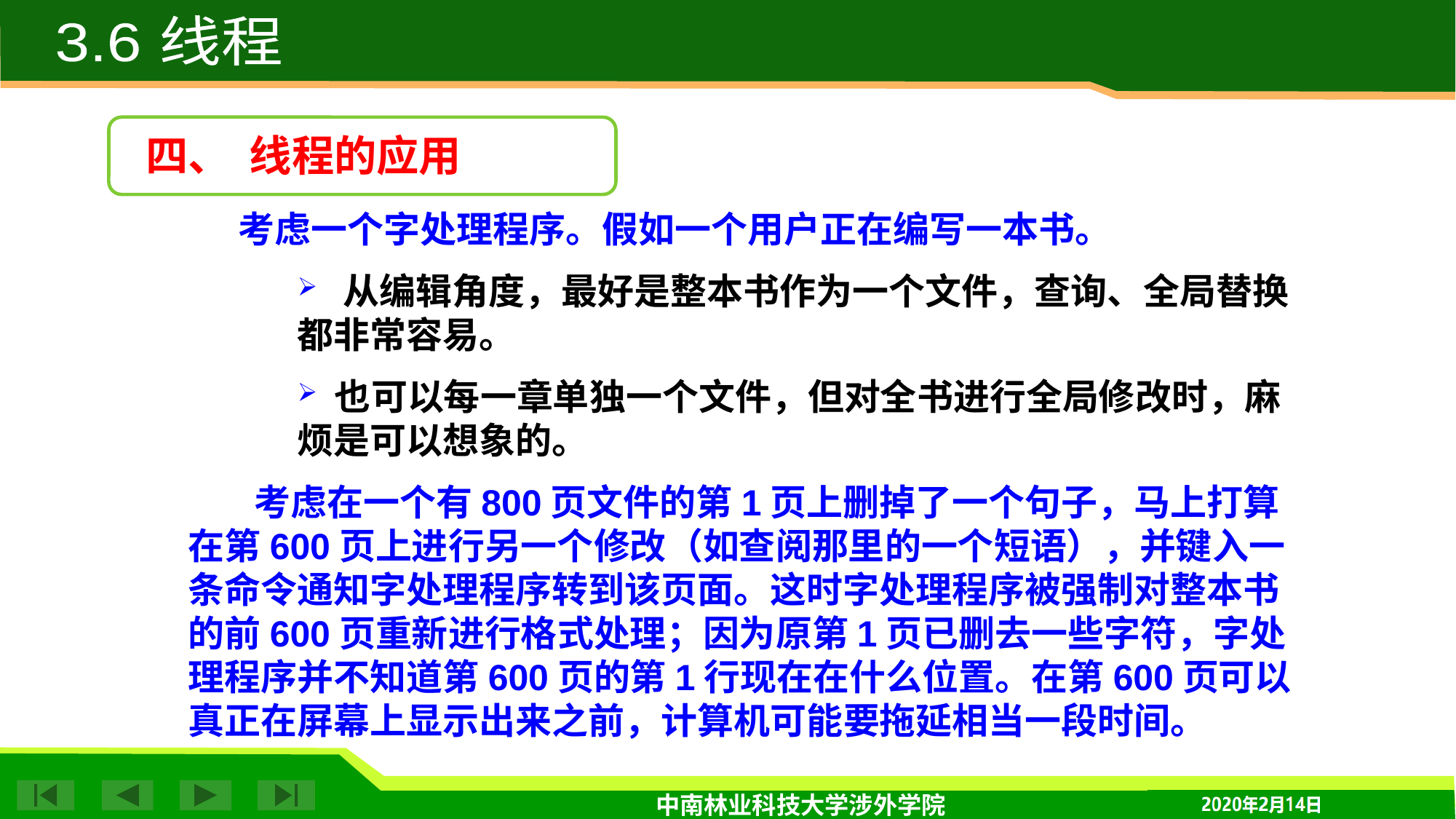

3.6 线程

四、  线程的应用
       考虑一个字处理程序。假如一个用户正在编写一本书。
  从编辑角度，最好是整本书作为一个文件，查询、全局替换都非常容易。
 也可以每一章单独一个文件，但对全书进行全局修改时，麻烦是可以想象的。
       考虑在一个有800页文件的第1页上删掉了一个句子，马上打算在第600页上进行另一个修改（如查阅那里的一个短语），并键入一条命令通知字处理程序转到该页面。这时字处理程序被强制对整本书的前600页重新进行格式处理；因为原第1页已删去一些字符，字处理程序并不知道第600页的第1行现在在什么位置。在第600页可以真正在屏幕上显示出来之前，计算机可能要拖延相当一段时间。